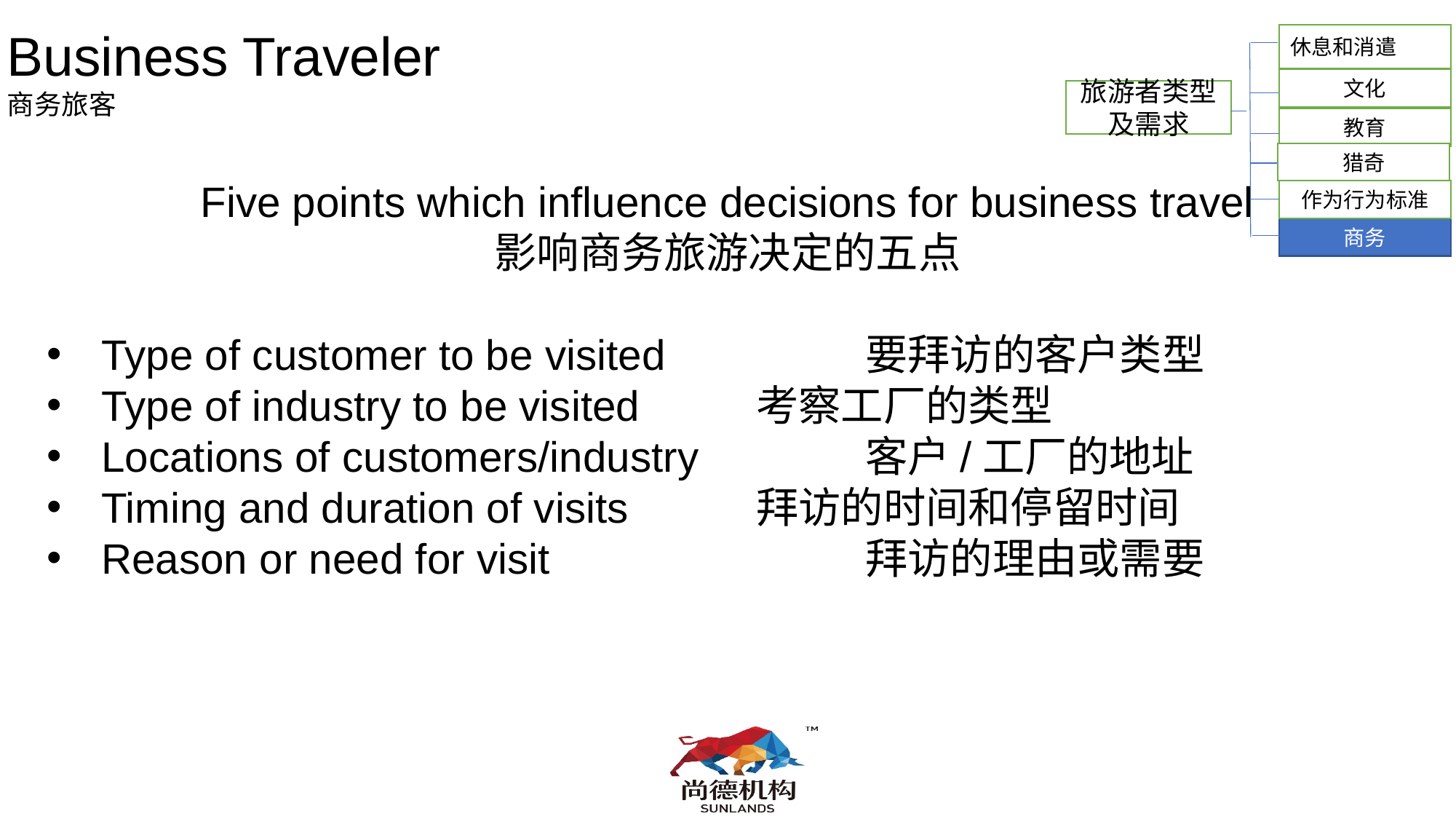

Business Traveler
商务旅客
休息和消遣
文化
旅游者类型及需求
教育
猎奇
Five points which influence decisions for business travel
影响商务旅游决定的五点

Type of customer to be visited		要拜访的客户类型
Type of industry to be visited		考察工厂的类型
Locations of customers/industry		客户/工厂的地址
Timing and duration of visits		拜访的时间和停留时间
Reason or need for visit			拜访的理由或需要
作为行为标准
商务